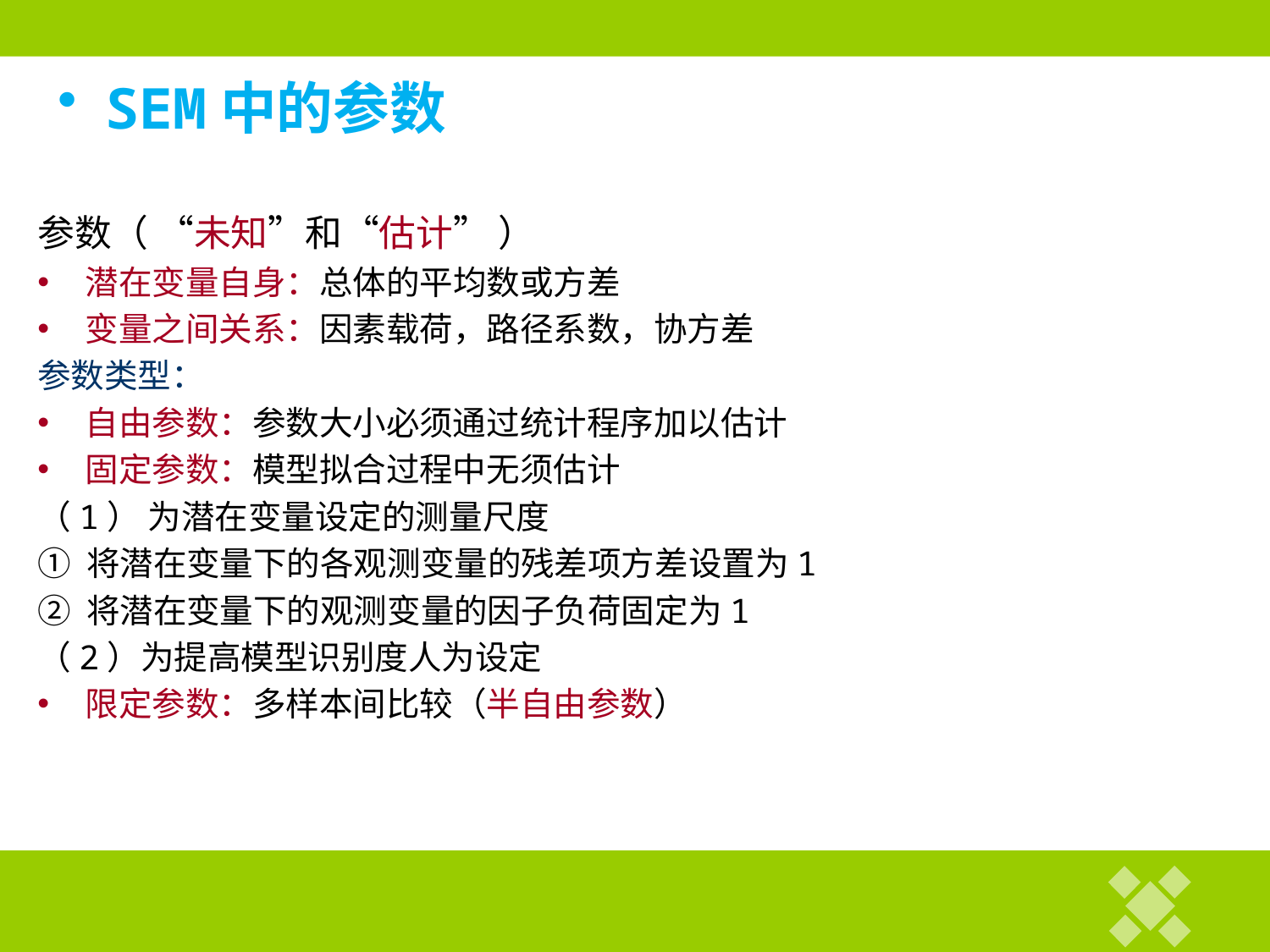

#
SEM中的参数

参数（ “未知”和“估计” ）
潜在变量自身：总体的平均数或方差
变量之间关系：因素载荷，路径系数，协方差
参数类型：
自由参数：参数大小必须通过统计程序加以估计
固定参数：模型拟合过程中无须估计
（1） 为潜在变量设定的测量尺度
① 将潜在变量下的各观测变量的残差项方差设置为1
② 将潜在变量下的观测变量的因子负荷固定为1
（2）为提高模型识别度人为设定
限定参数：多样本间比较（半自由参数）